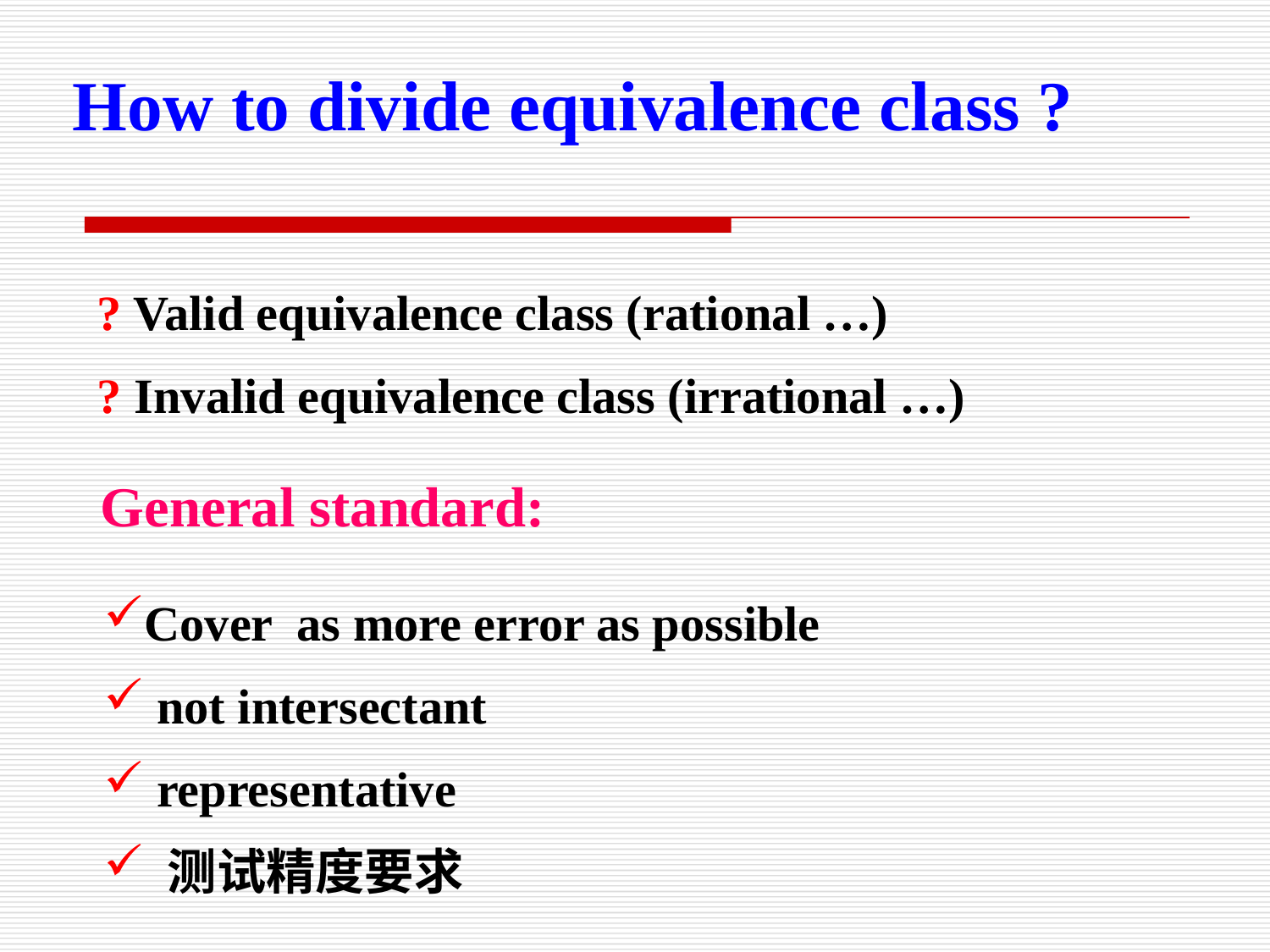

How to divide equivalence class ?
? Valid equivalence class (rational …)
? Invalid equivalence class (irrational …)
General standard:
Cover  as more error as possible
 not intersectant
 representative
 测试精度要求